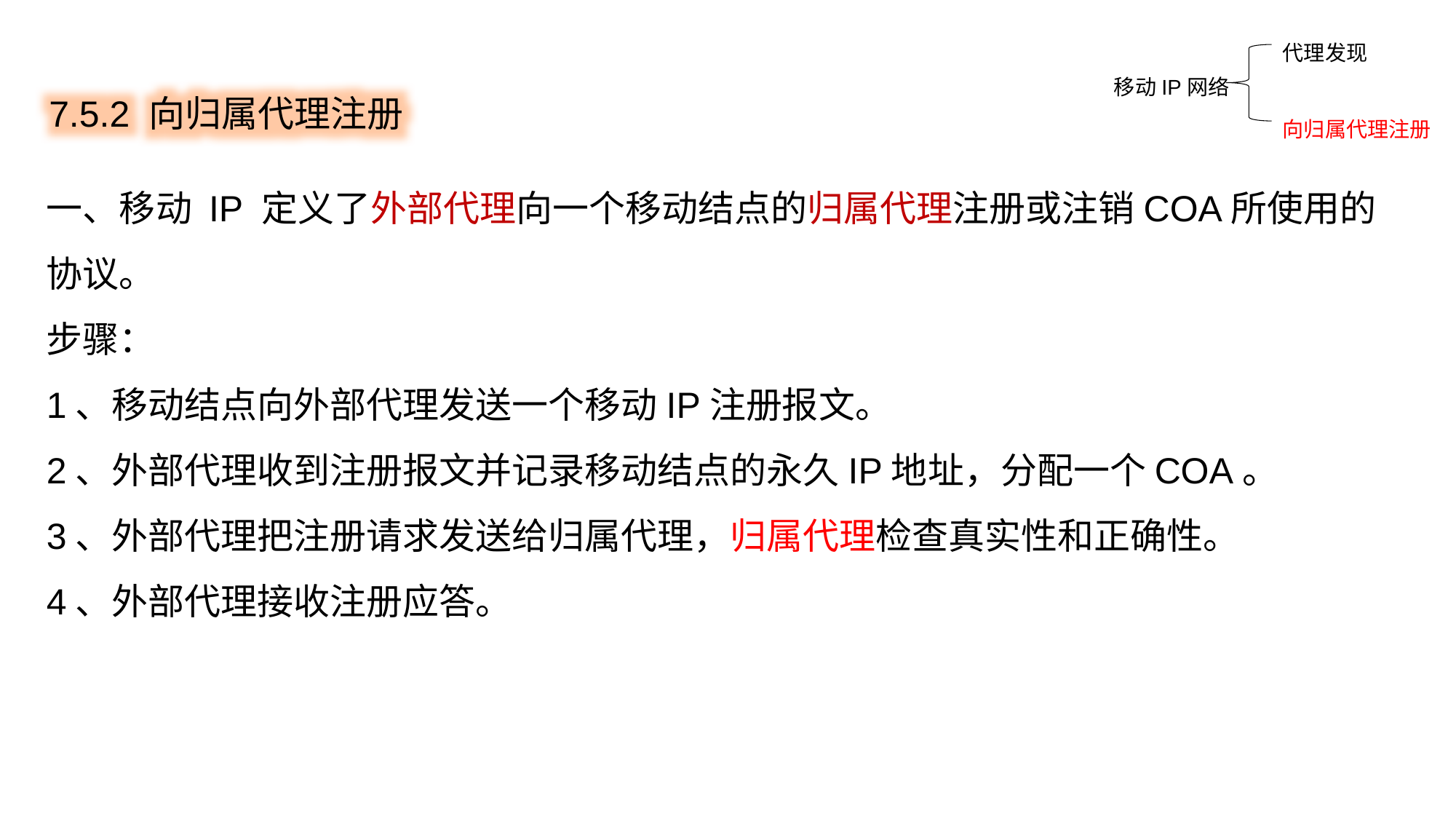

代理发现

向归属代理注册
7.5.2 向归属代理注册

移动IP网络
一、移动 IP 定义了外部代理向一个移动结点的归属代理注册或注销COA所使用的协议。
步骤：
1、移动结点向外部代理发送一个移动IP注册报文。
2、外部代理收到注册报文并记录移动结点的永久IP地址，分配一个COA。
3、外部代理把注册请求发送给归属代理，归属代理检查真实性和正确性。
4、外部代理接收注册应答。